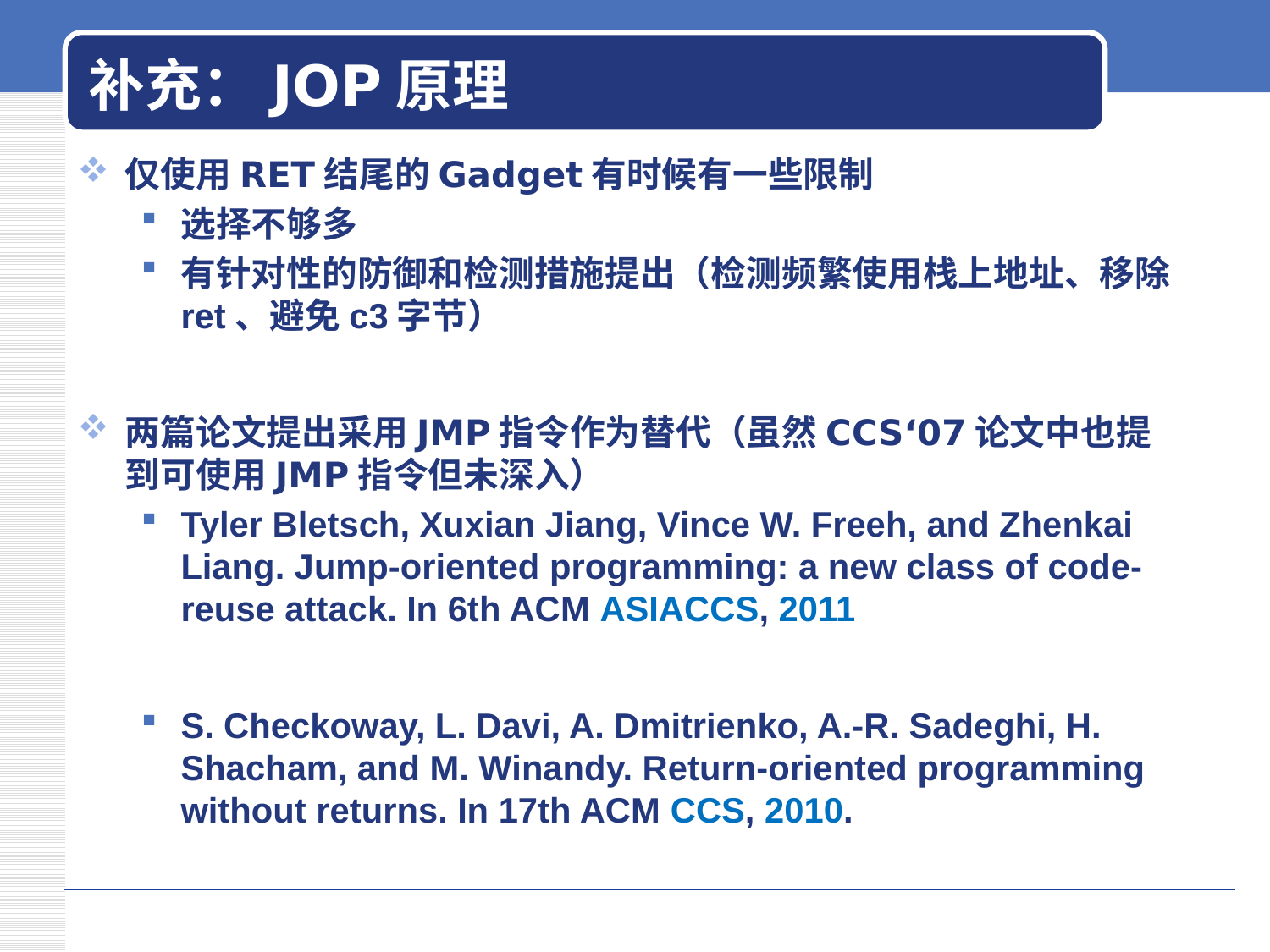

# 补充：JOP原理
仅使用RET结尾的Gadget有时候有一些限制
选择不够多
有针对性的防御和检测措施提出（检测频繁使用栈上地址、移除ret、避免c3字节）

两篇论文提出采用JMP指令作为替代（虽然CCS‘07论文中也提到可使用JMP指令但未深入）
Tyler Bletsch, Xuxian Jiang, Vince W. Freeh, and Zhenkai Liang. Jump-oriented programming: a new class of code-reuse attack. In 6th ACM ASIACCS, 2011

S. Checkoway, L. Davi, A. Dmitrienko, A.-R. Sadeghi, H. Shacham, and M. Winandy. Return-oriented programming without returns. In 17th ACM CCS, 2010.